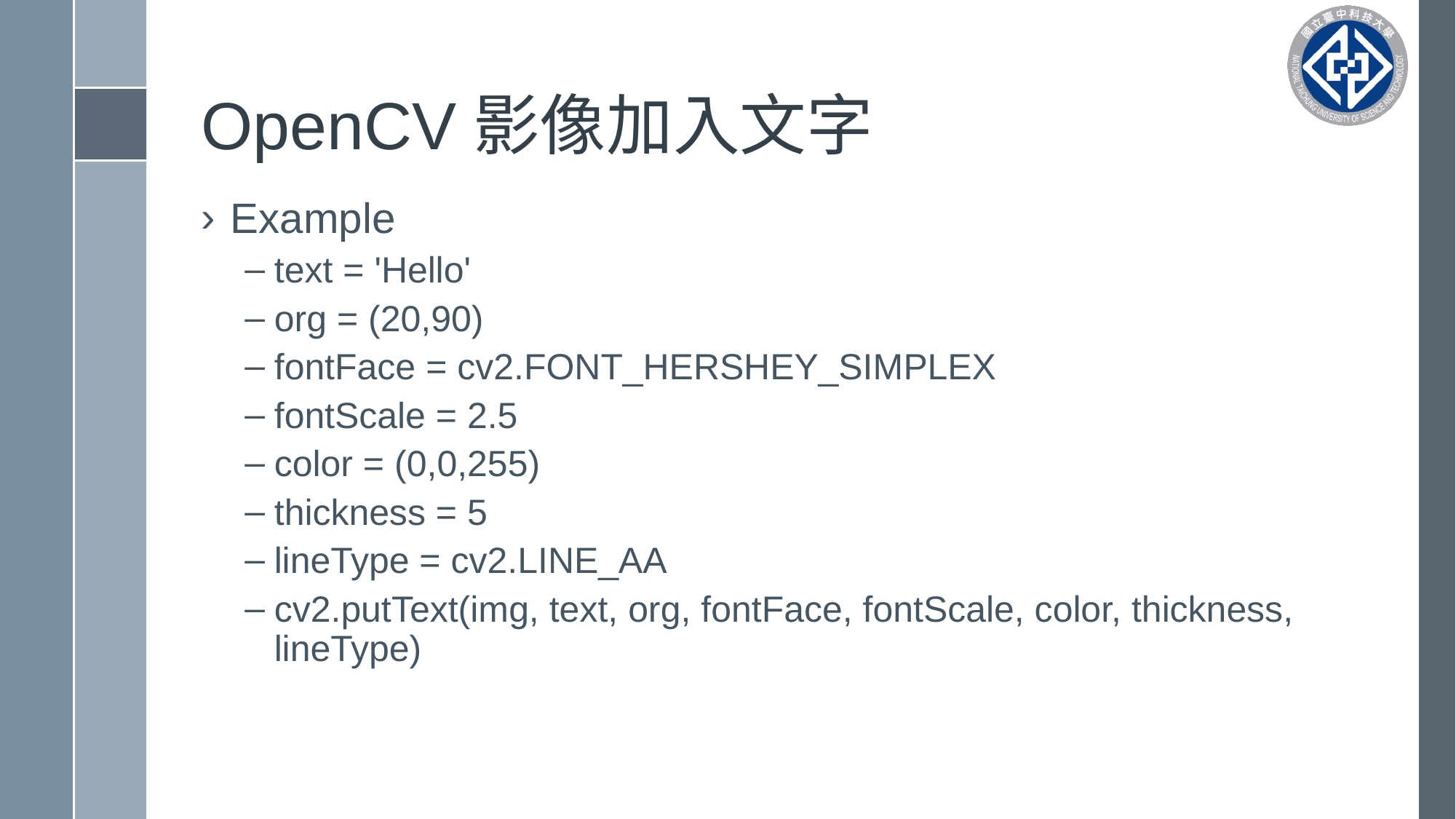

# OpenCV影像加入文字
Example
text = 'Hello'
org = (20,90)
fontFace = cv2.FONT_HERSHEY_SIMPLEX
fontScale = 2.5
color = (0,0,255)
thickness = 5
lineType = cv2.LINE_AA
cv2.putText(img, text, org, fontFace, fontScale, color, thickness, lineType)